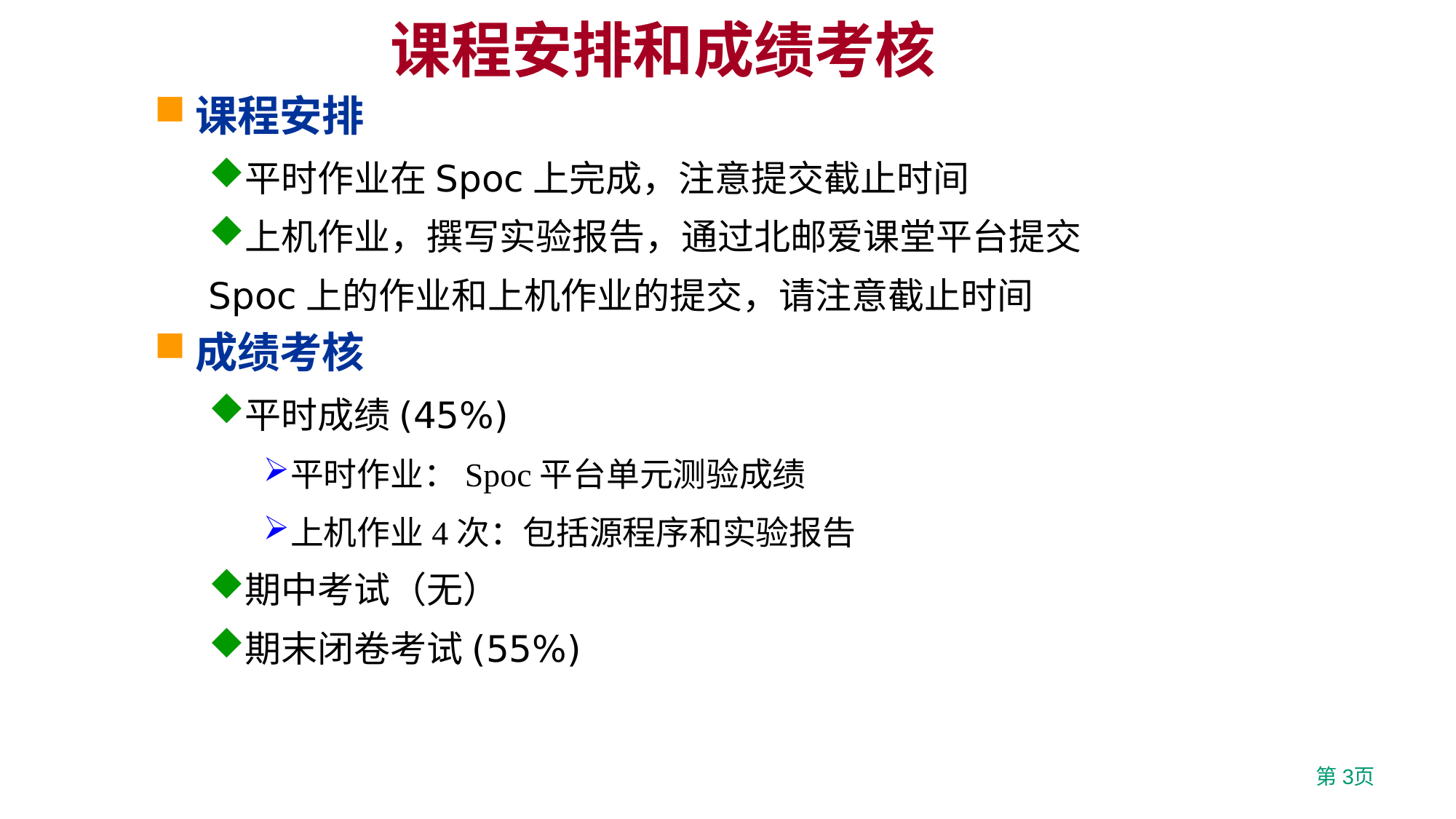

# 课程安排和成绩考核
课程安排
平时作业在Spoc上完成，注意提交截止时间
上机作业，撰写实验报告，通过北邮爱课堂平台提交
Spoc上的作业和上机作业的提交，请注意截止时间
成绩考核
平时成绩(45%)
平时作业：Spoc平台单元测验成绩
上机作业4次：包括源程序和实验报告
期中考试（无）
期末闭卷考试(55%)